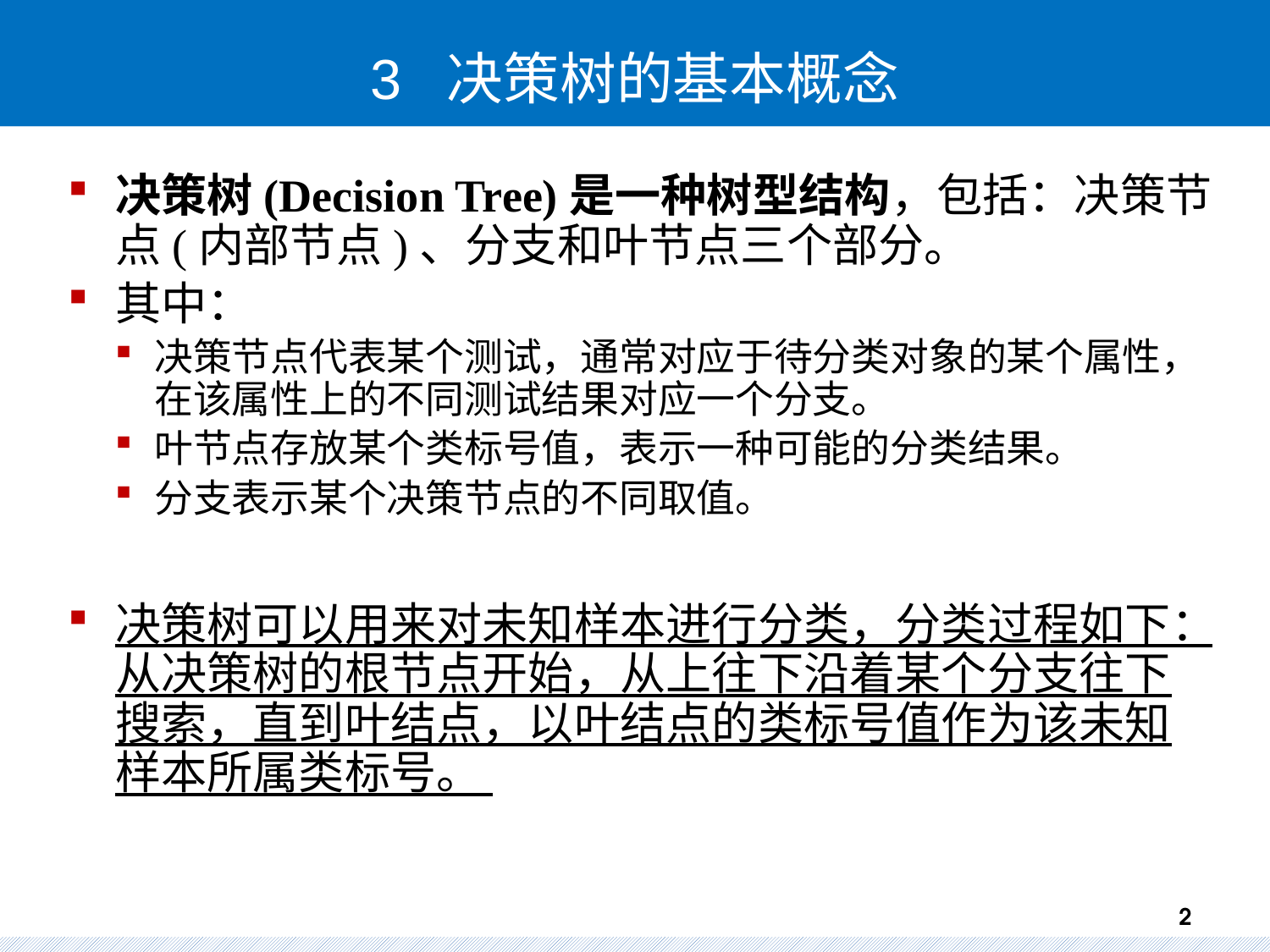

# 3  决策树的基本概念
决策树(Decision Tree)是一种树型结构，包括：决策节点(内部节点)、分支和叶节点三个部分。
其中：
决策节点代表某个测试，通常对应于待分类对象的某个属性，在该属性上的不同测试结果对应一个分支。
叶节点存放某个类标号值，表示一种可能的分类结果。
分支表示某个决策节点的不同取值。

决策树可以用来对未知样本进行分类，分类过程如下：从决策树的根节点开始，从上往下沿着某个分支往下搜索，直到叶结点，以叶结点的类标号值作为该未知样本所属类标号。